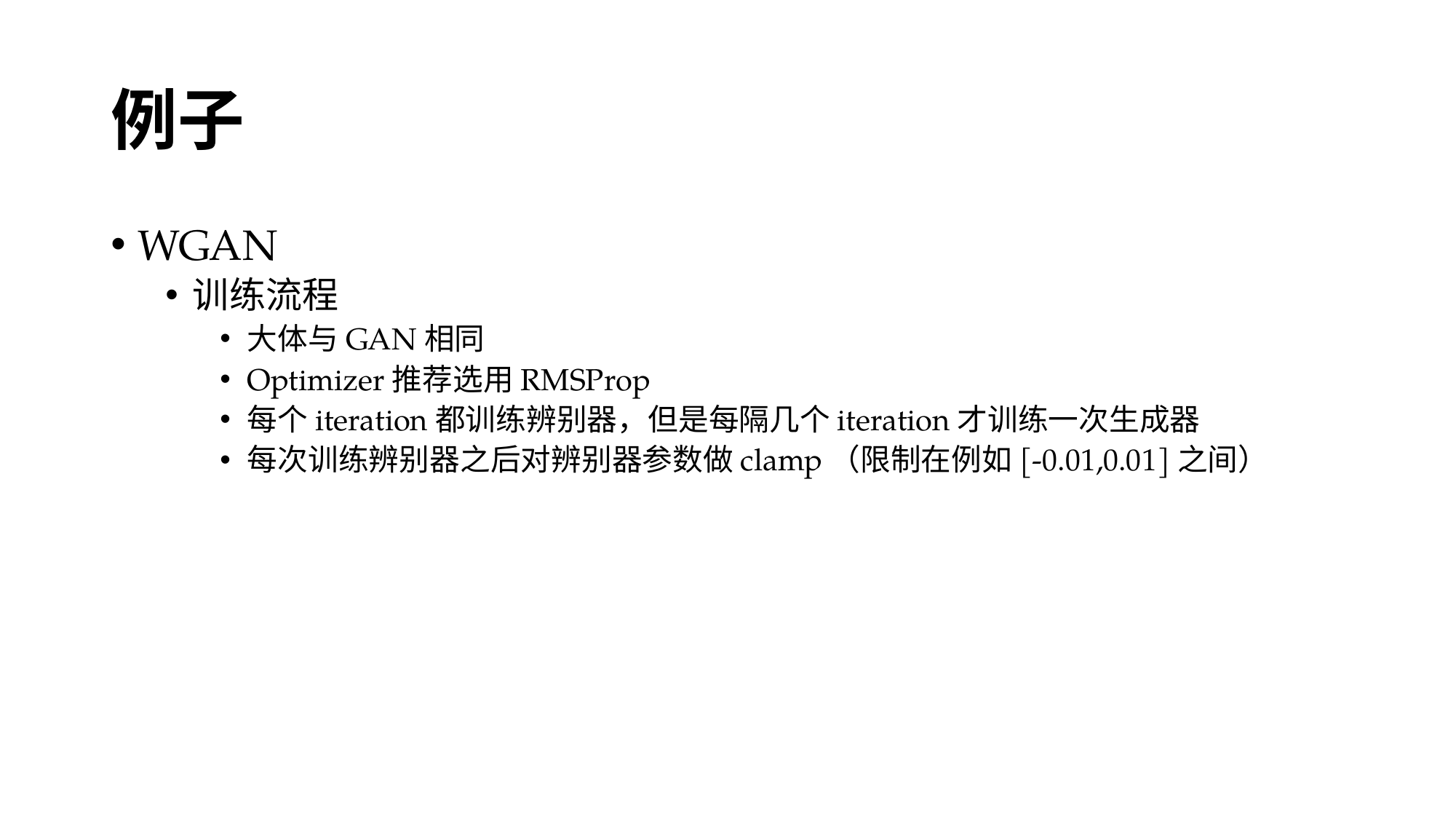

# 例子
WGAN
训练流程
大体与GAN相同
Optimizer推荐选用RMSProp
每个iteration都训练辨别器，但是每隔几个iteration才训练一次生成器
每次训练辨别器之后对辨别器参数做clamp（限制在例如[-0.01,0.01]之间）